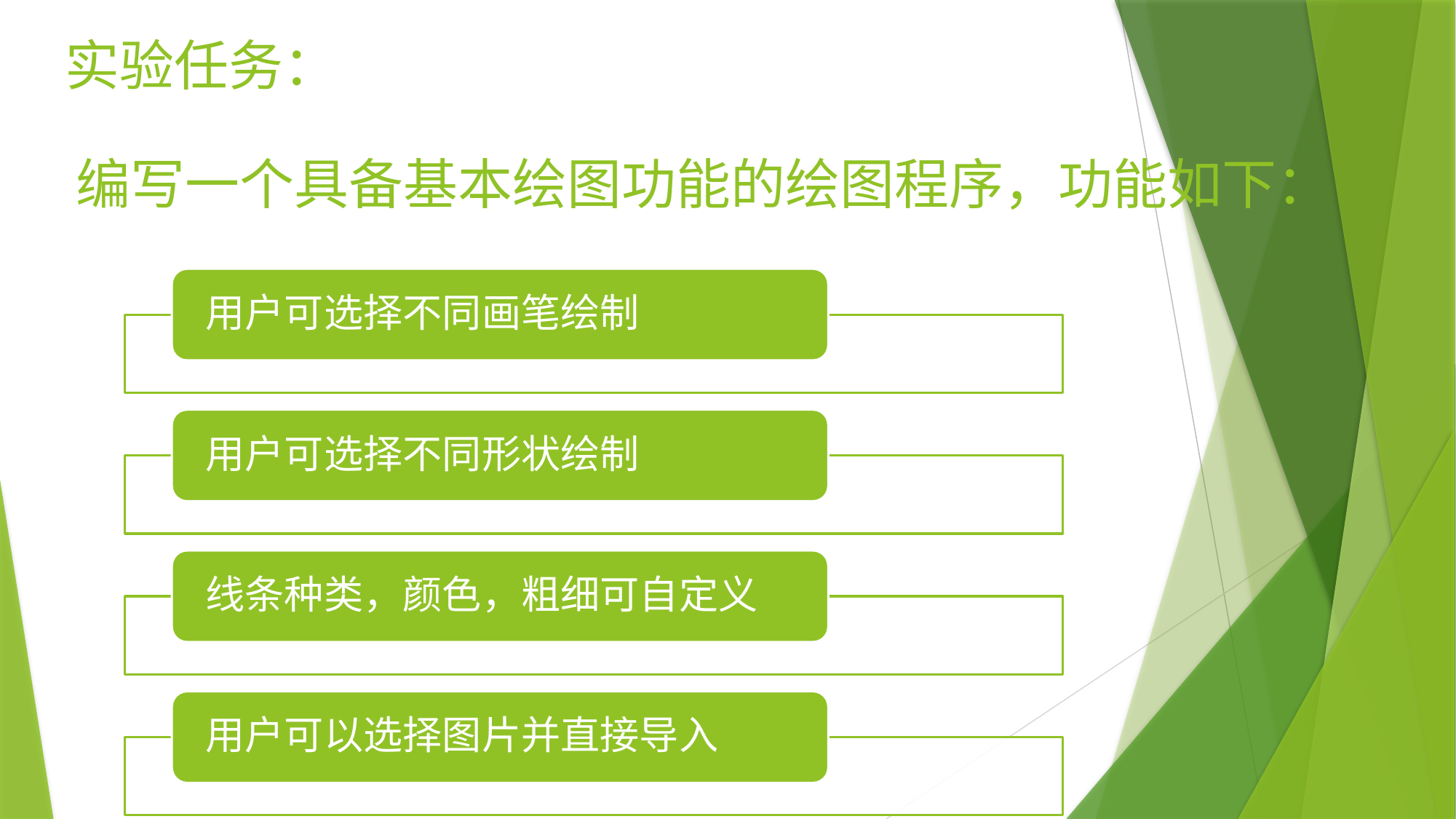

# 实验任务：
编写一个具备基本绘图功能的绘图程序，功能如下：
用户可选择不同画笔绘制
用户可选择不同形状绘制
线条种类，颜色，粗细可自定义
用户可以选择图片并直接导入